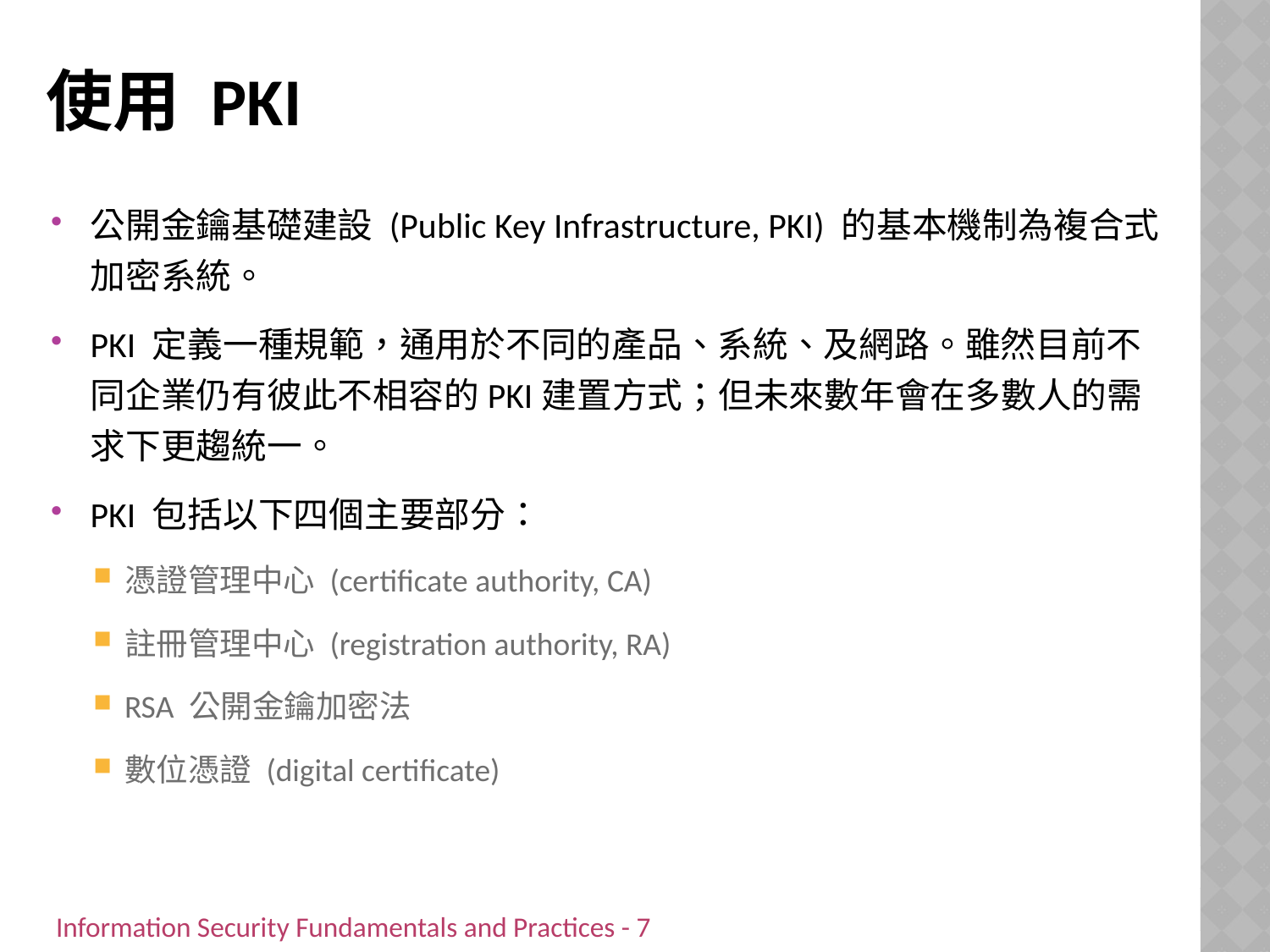

# 使用 PKI
公開金鑰基礎建設 (Public Key Infrastructure, PKI) 的基本機制為複合式加密系統。
PKI 定義一種規範，通用於不同的產品、系統、及網路。雖然目前不同企業仍有彼此不相容的PKI建置方式；但未來數年會在多數人的需求下更趨統一。
PKI 包括以下四個主要部分：
憑證管理中心 (certificate authority, CA)
註冊管理中心 (registration authority, RA)
RSA 公開金鑰加密法
數位憑證 (digital certificate)